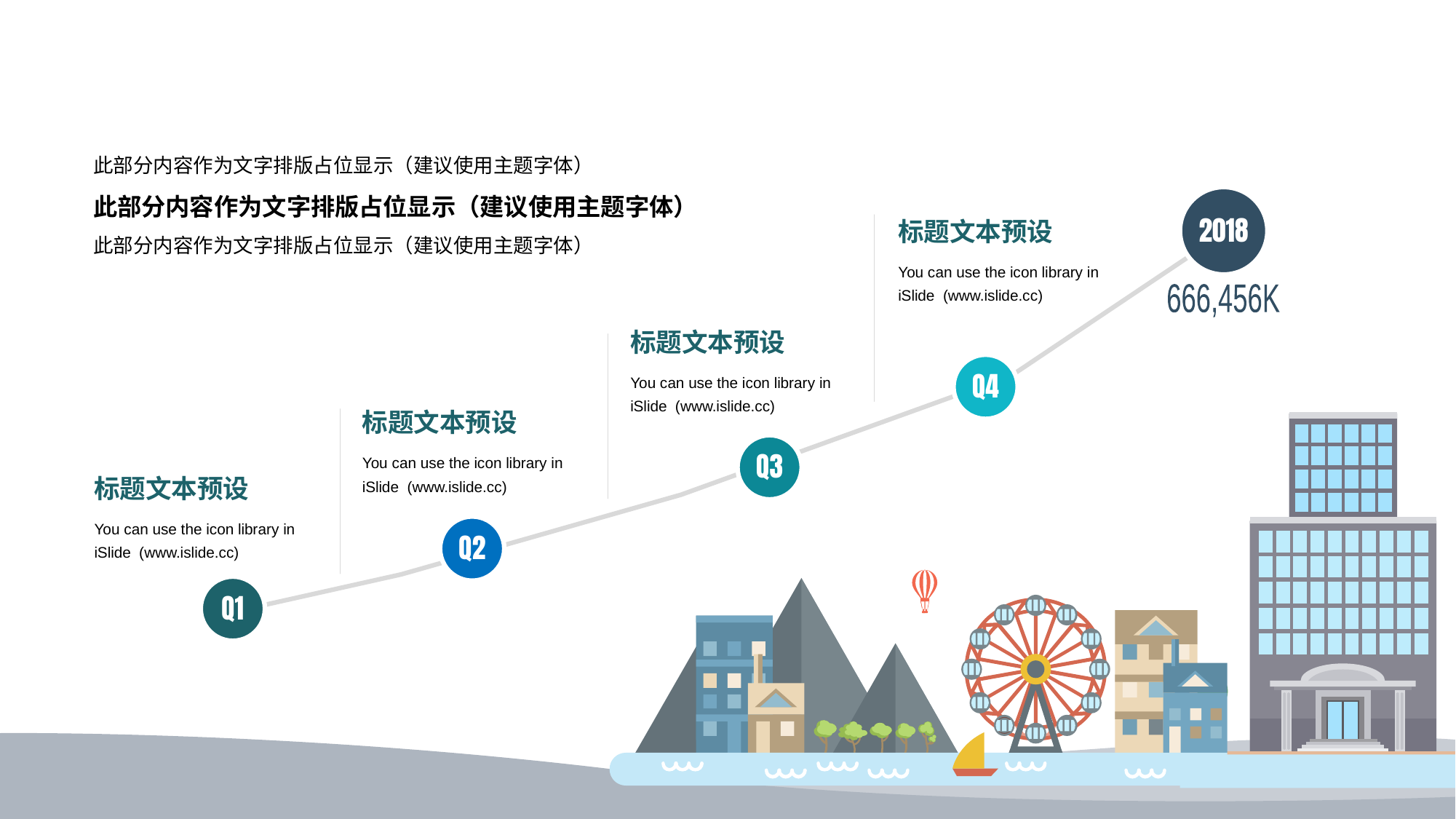

此部分内容作为文字排版占位显示（建议使用主题字体）
此部分内容作为文字排版占位显示（建议使用主题字体）
此部分内容作为文字排版占位显示（建议使用主题字体）
2018
标题文本预设
You can use the icon library in iSlide  (www.islide.cc)

666,456K
标题文本预设
You can use the icon library in iSlide  (www.islide.cc)
Q4
标题文本预设
You can use the icon library in iSlide  (www.islide.cc)

Q3
标题文本预设
You can use the icon library in iSlide  (www.islide.cc)
Q2
Q1